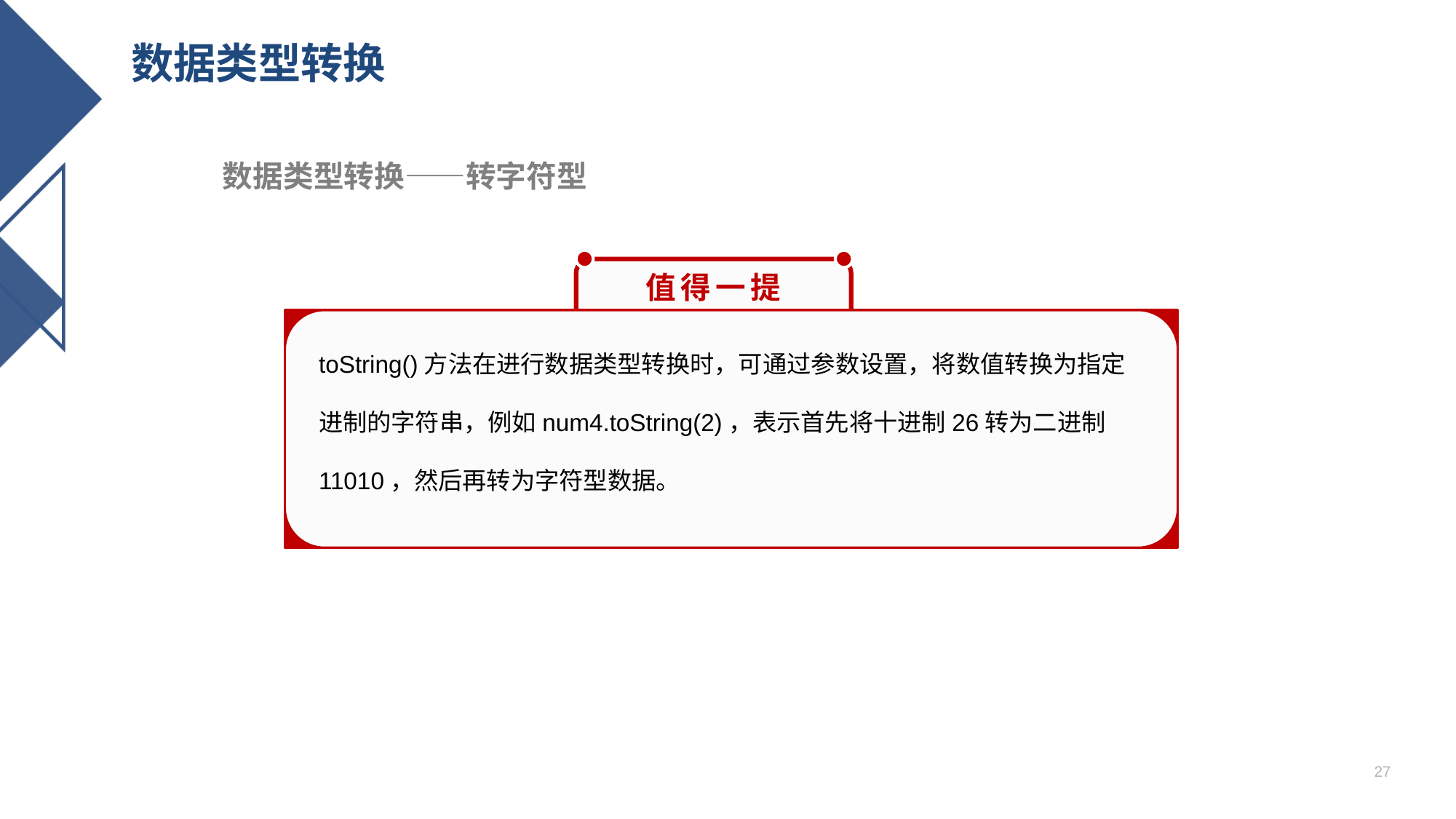

# 数据类型转换
数据类型转换——转字符型

值得一提

toString()方法在进行数据类型转换时，可通过参数设置，将数值转换为指定进制的字符串，例如num4.toString(2)，表示首先将十进制26转为二进制11010，然后再转为字符型数据。
27